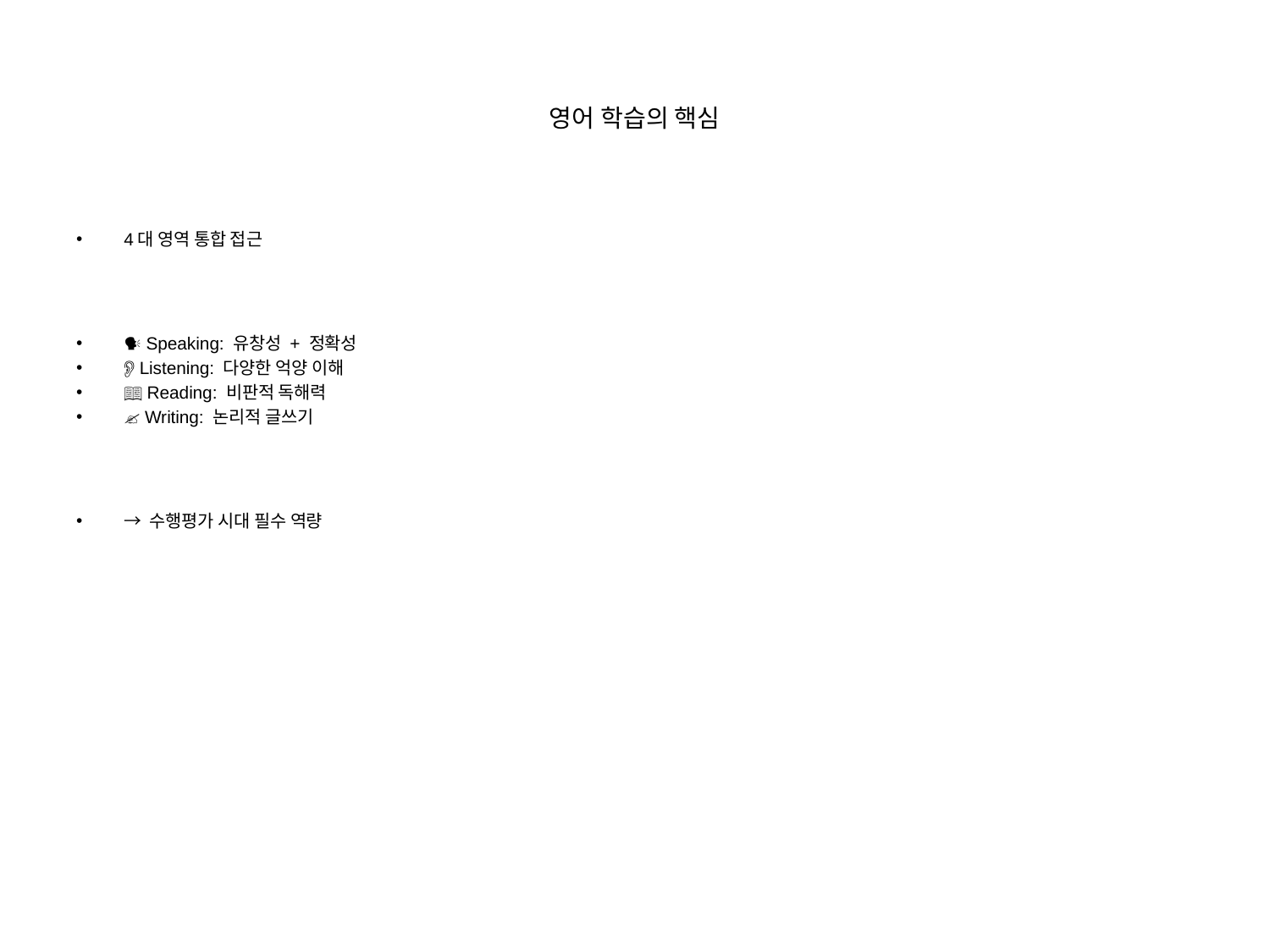

# 영어 학습의 핵심
4대 영역 통합 접근

🗣️ Speaking: 유창성 + 정확성
👂 Listening: 다양한 억양 이해
📖 Reading: 비판적 독해력
✍️ Writing: 논리적 글쓰기

→ 수행평가 시대 필수 역량